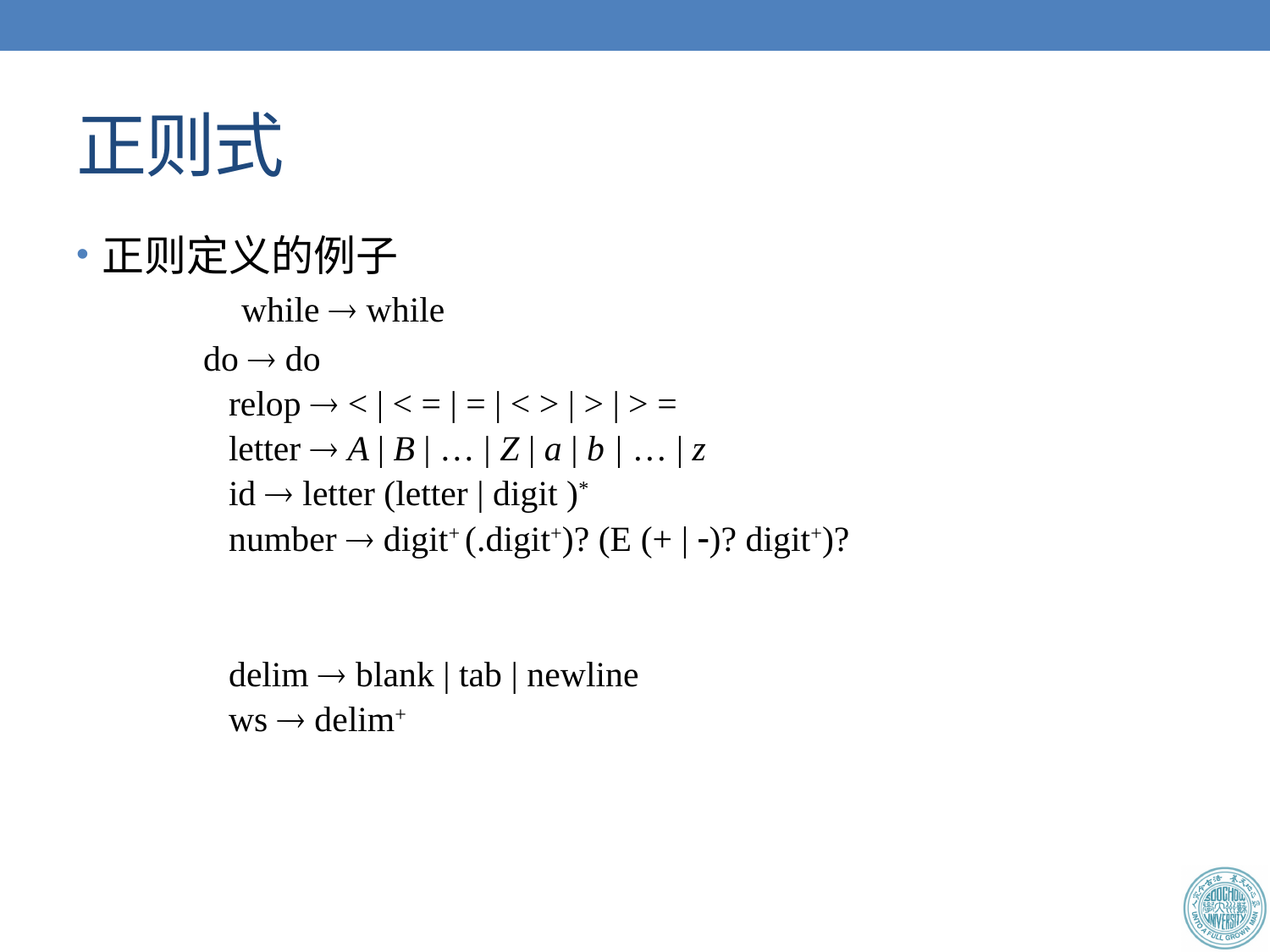

# 正则式
正则定义的例子
	while → while
	do → do
		relop → < | < = | = | < > | > | > =
		letter → A | B | … | Z | a | b | … | z
		id → letter (letter | digit )*
		number → digit+ (.digit+)? (E (+ | −)? digit+)?

		delim → blank | tab | newline
		ws → delim+